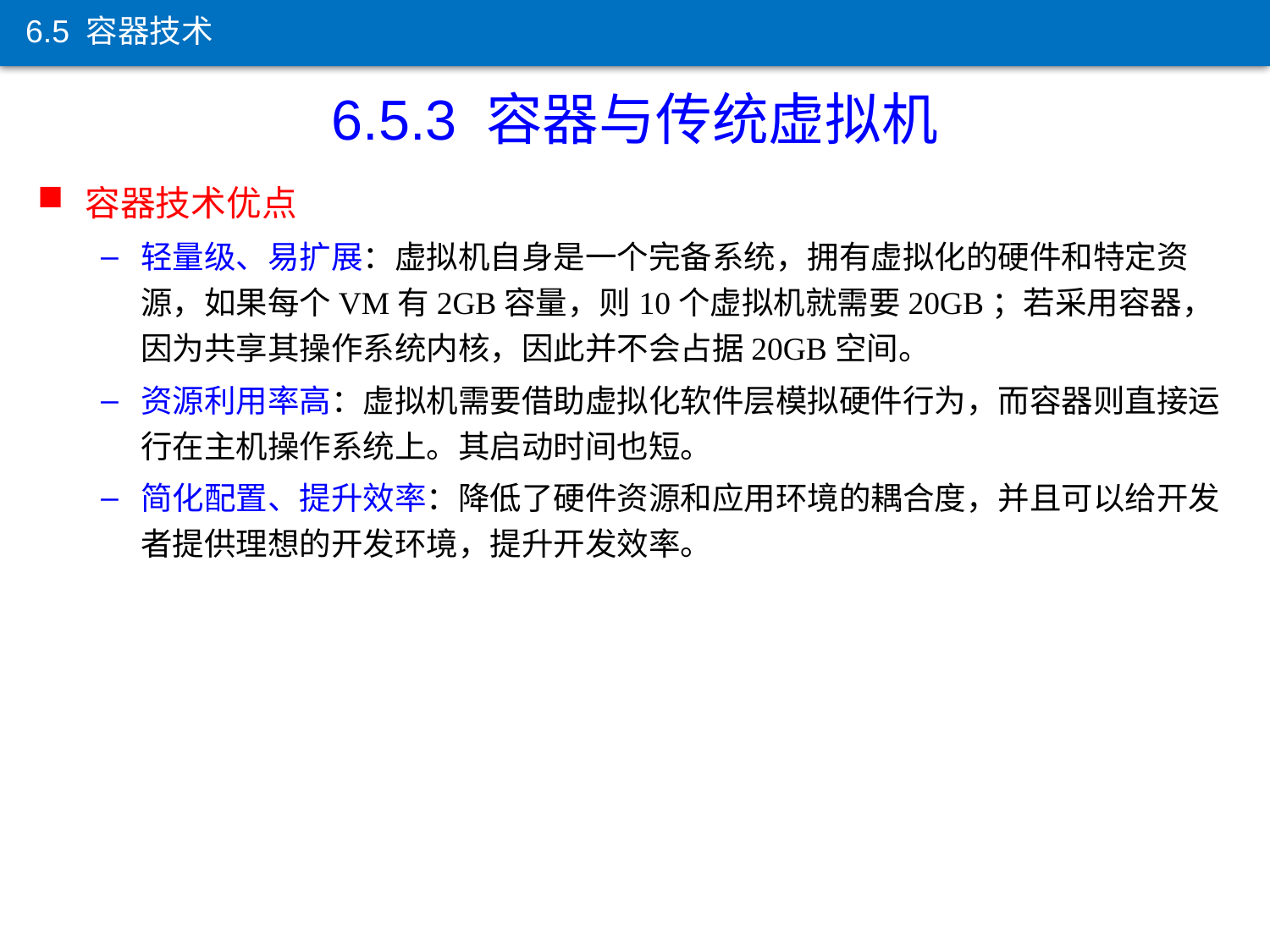

6.5 容器技术
6.5.3 容器与传统虚拟机
容器技术优点
轻量级、易扩展：虚拟机自身是一个完备系统，拥有虚拟化的硬件和特定资源，如果每个VM有2GB容量，则10个虚拟机就需要20GB；若采用容器，因为共享其操作系统内核，因此并不会占据20GB空间。
资源利用率高：虚拟机需要借助虚拟化软件层模拟硬件行为，而容器则直接运行在主机操作系统上。其启动时间也短。
简化配置、提升效率：降低了硬件资源和应用环境的耦合度，并且可以给开发者提供理想的开发环境，提升开发效率。
36